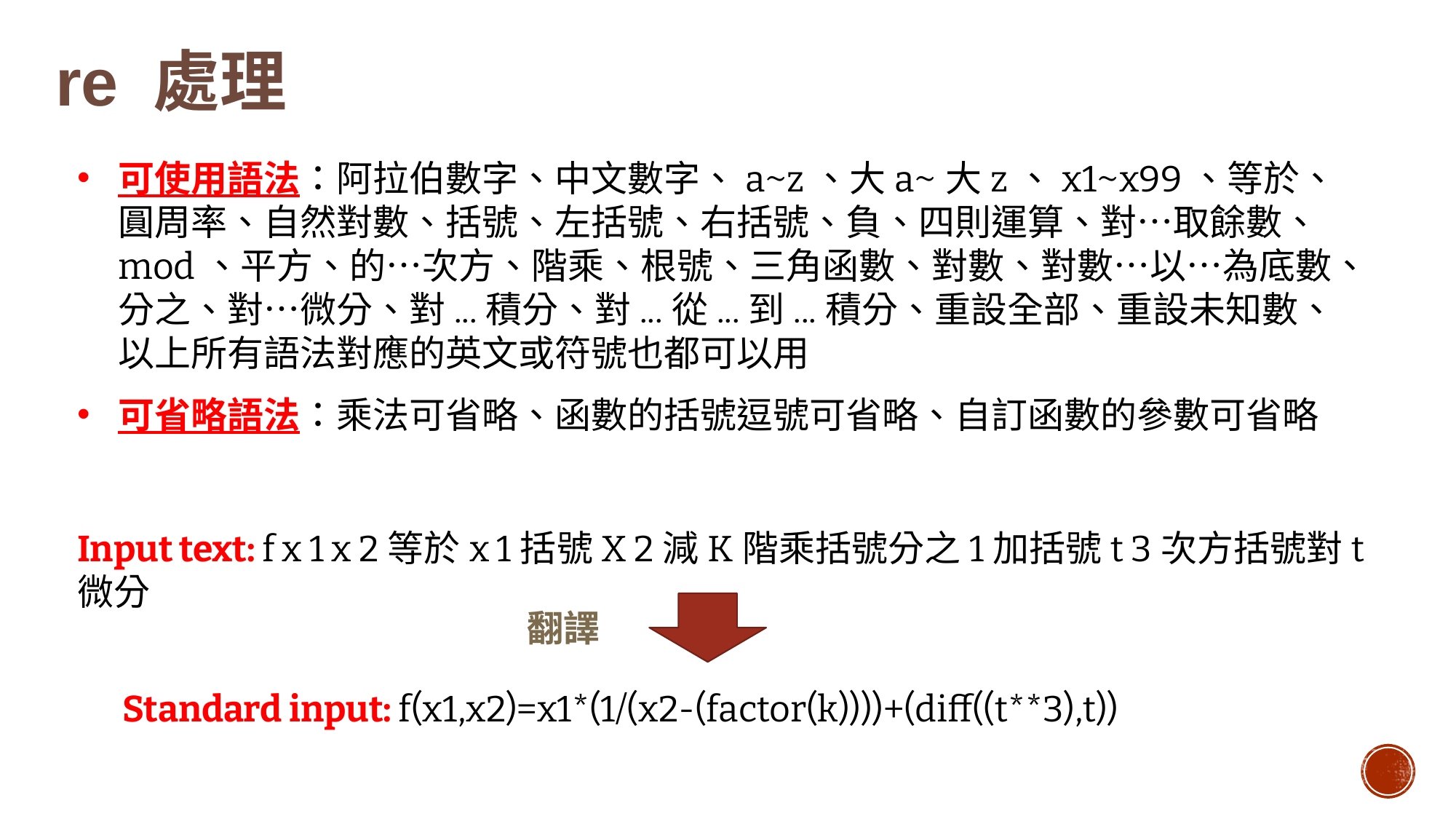

re 處理
可使用語法：阿拉伯數字、中文數字、a~z、大a~大z、x1~x99、等於、圓周率、自然對數、括號、左括號、右括號、負、四則運算、對…取餘數、mod、平方、的…次方、階乘、根號、三角函數、對數、對數…以…為底數、分之、對…微分、對...積分、對...從...到...積分、重設全部、重設未知數、以上所有語法對應的英文或符號也都可以用
可省略語法：乘法可省略、函數的括號逗號可省略、自訂函數的參數可省略
Input text: f x 1 x 2等於x 1括號X 2減K階乘括號分之1加括號t 3次方括號對t微分

翻譯
Standard input: f(x1,x2)=x1*(1/(x2-(factor(k))))+(diff((t**3),t))